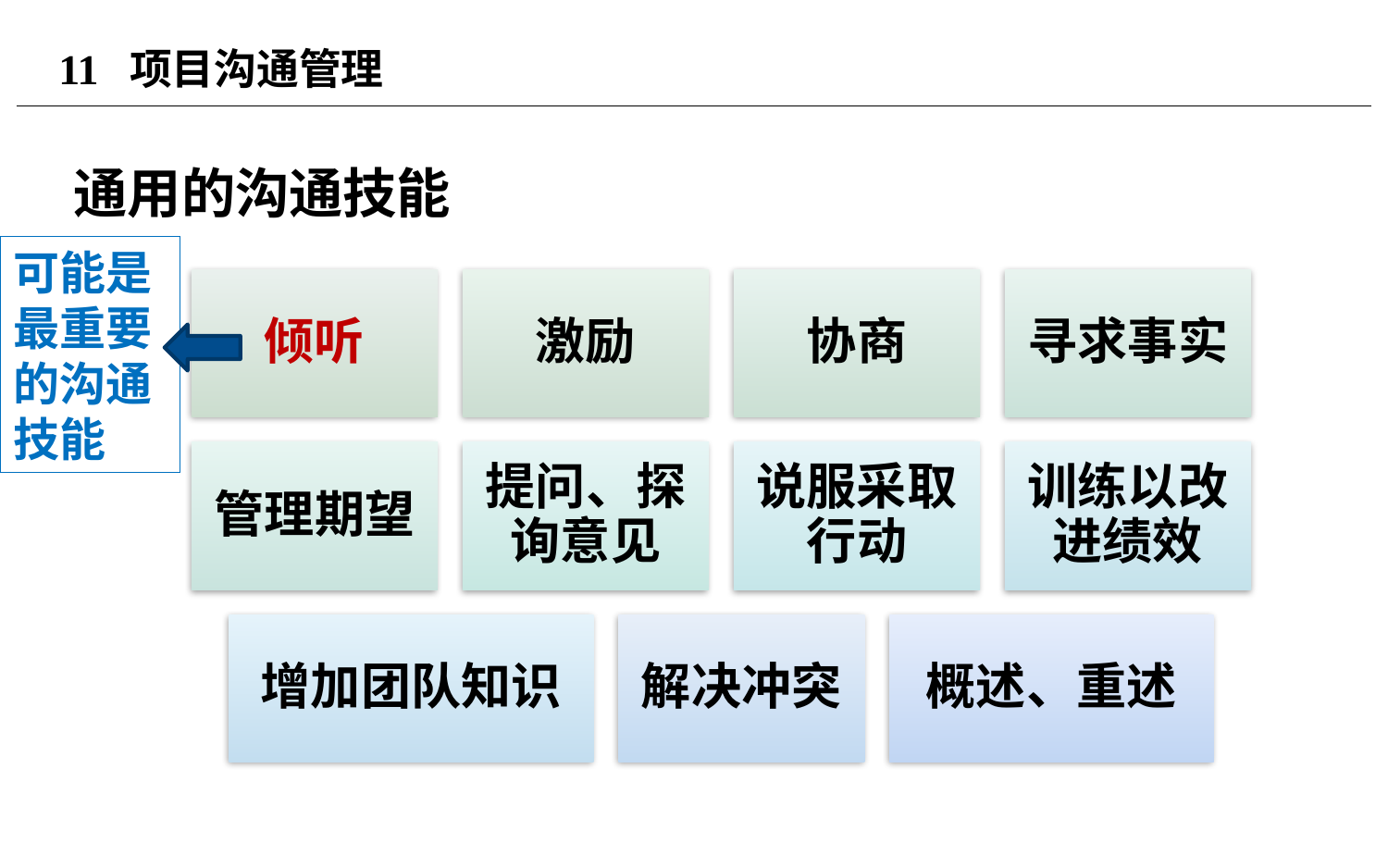

# 11  项目沟通管理
通用的沟通技能
倾听
激励
协商
寻求事实
管理期望
提问、探询意见
说服采取行动
训练以改进绩效
增加团队知识
解决冲突
概述、重述
可能是最重要的沟通技能